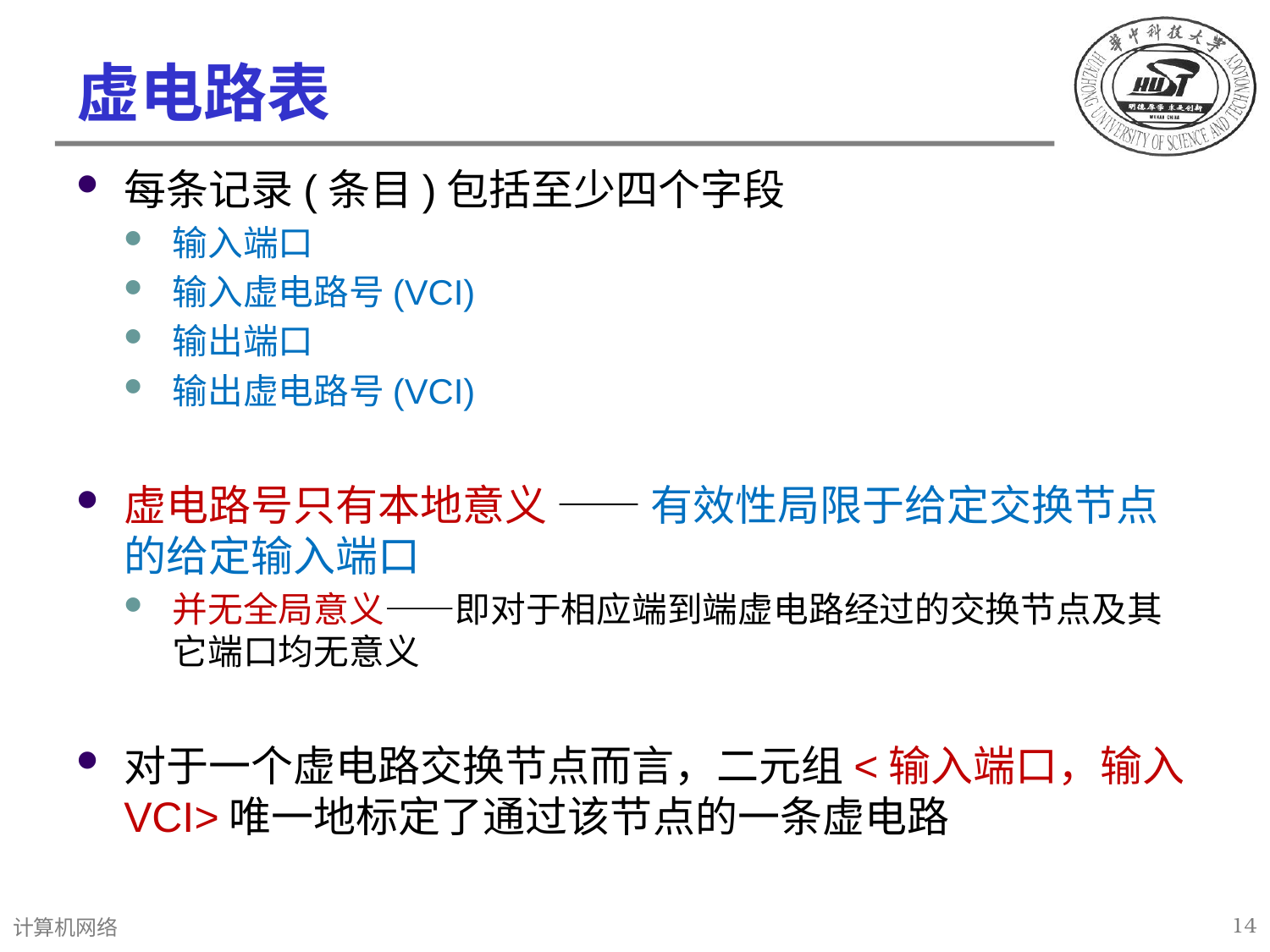

# 虚电路表
每条记录(条目)包括至少四个字段
输入端口
输入虚电路号(VCI)
输出端口
输出虚电路号(VCI)

虚电路号只有本地意义 —— 有效性局限于给定交换节点的给定输入端口
并无全局意义——即对于相应端到端虚电路经过的交换节点及其它端口均无意义

对于一个虚电路交换节点而言，二元组<输入端口，输入VCI>唯一地标定了通过该节点的一条虚电路

14
计算机网络